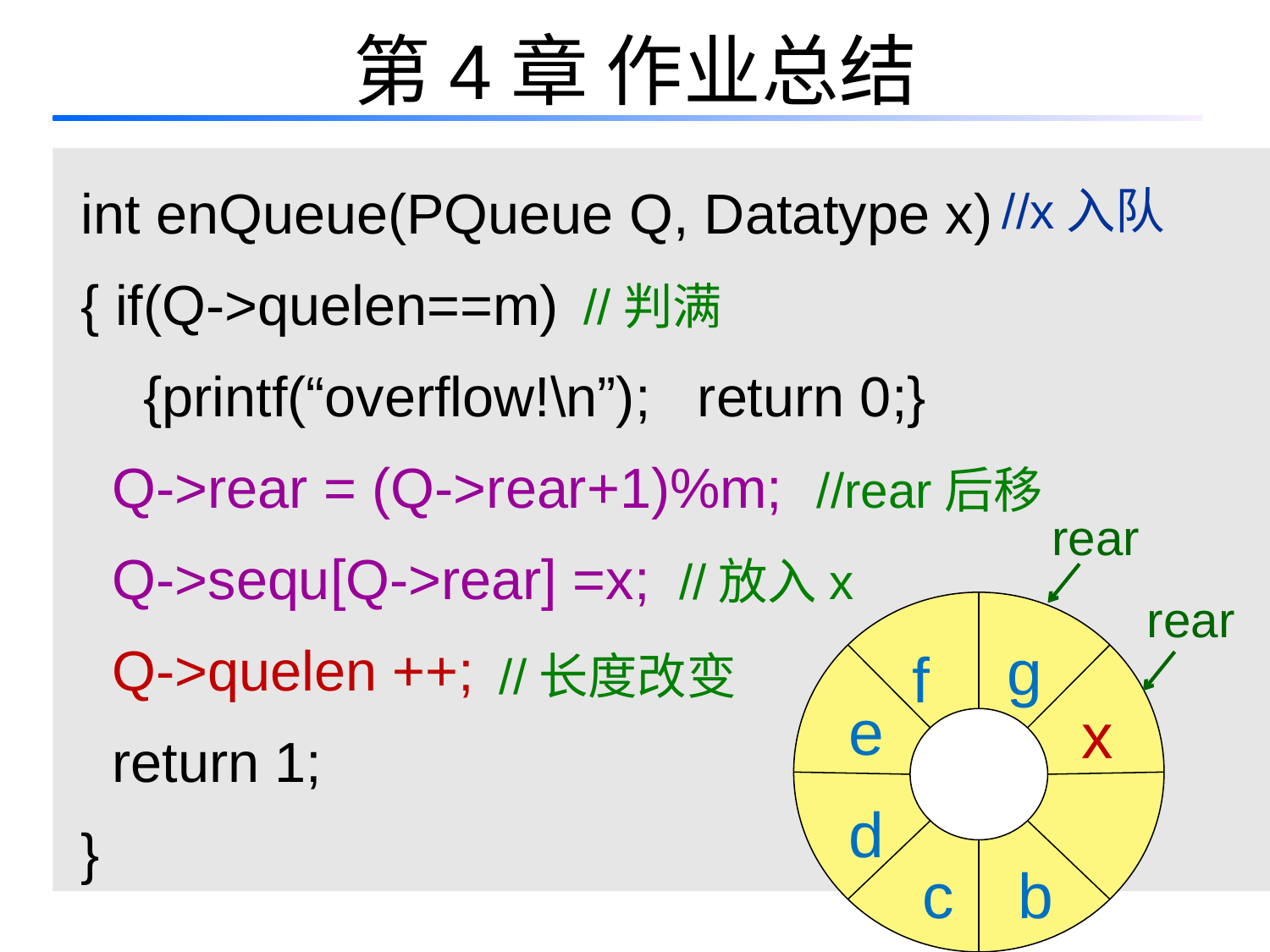

# 第4章 作业总结

 int enQueue(PQueue Q, Datatype x)
 { if(Q->quelen==m)
     {printf(“overflow!\n”);   return 0;}
   Q->rear = (Q->rear+1)%m;
   Q->sequ[Q->rear] =x;
   Q->quelen ++;
   return 1;
 }
//x入队
//判满
//rear后移
    rear
//放入x
    rear

g
f
//长度改变
e
x

d
c
b